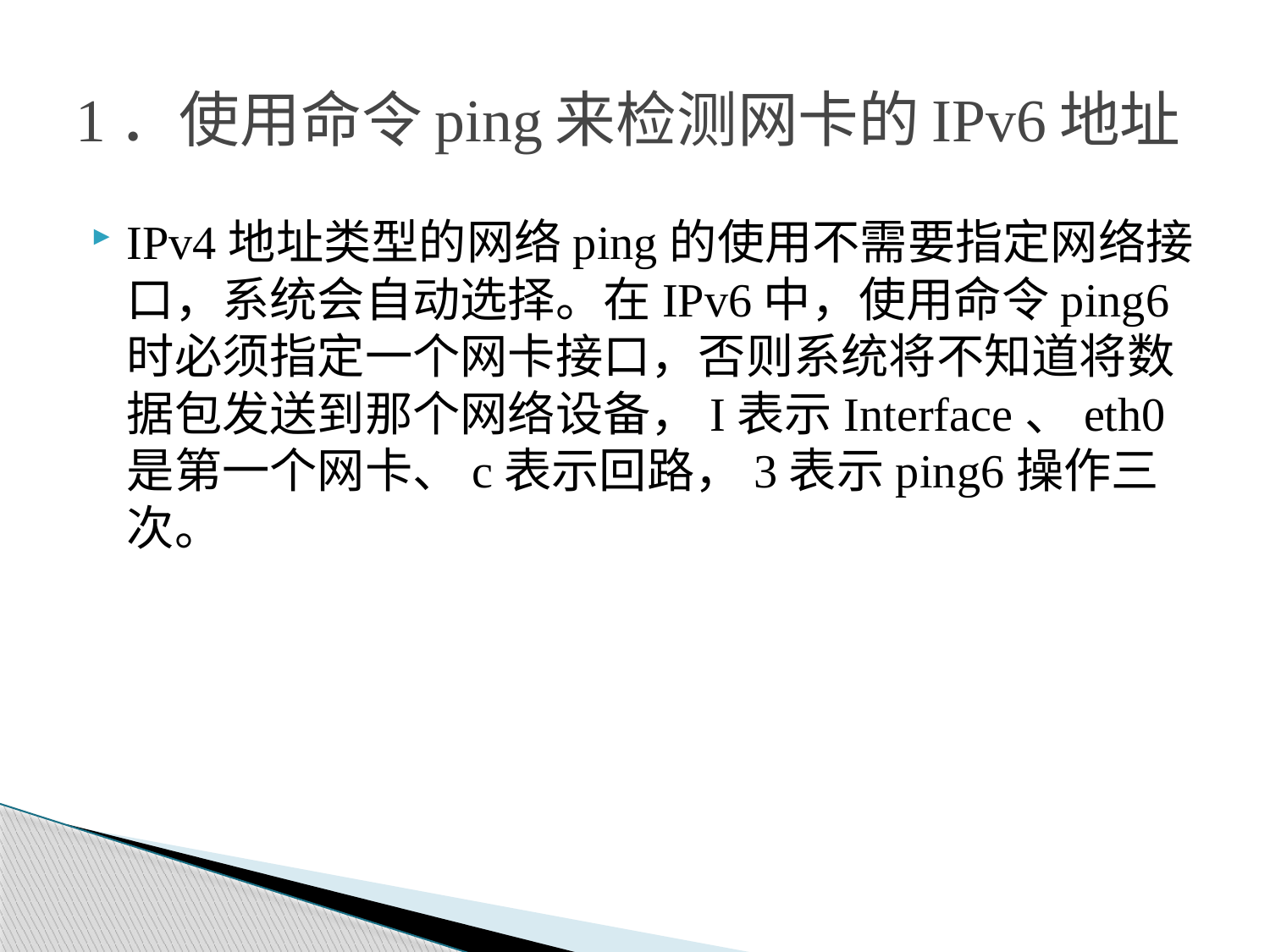

# 1．使用命令ping来检测网卡的IPv6地址
IPv4地址类型的网络ping的使用不需要指定网络接口，系统会自动选择。在IPv6中，使用命令ping6时必须指定一个网卡接口，否则系统将不知道将数据包发送到那个网络设备，I表示Interface、eth0是第一个网卡、c表示回路，3表示ping6操作三次。